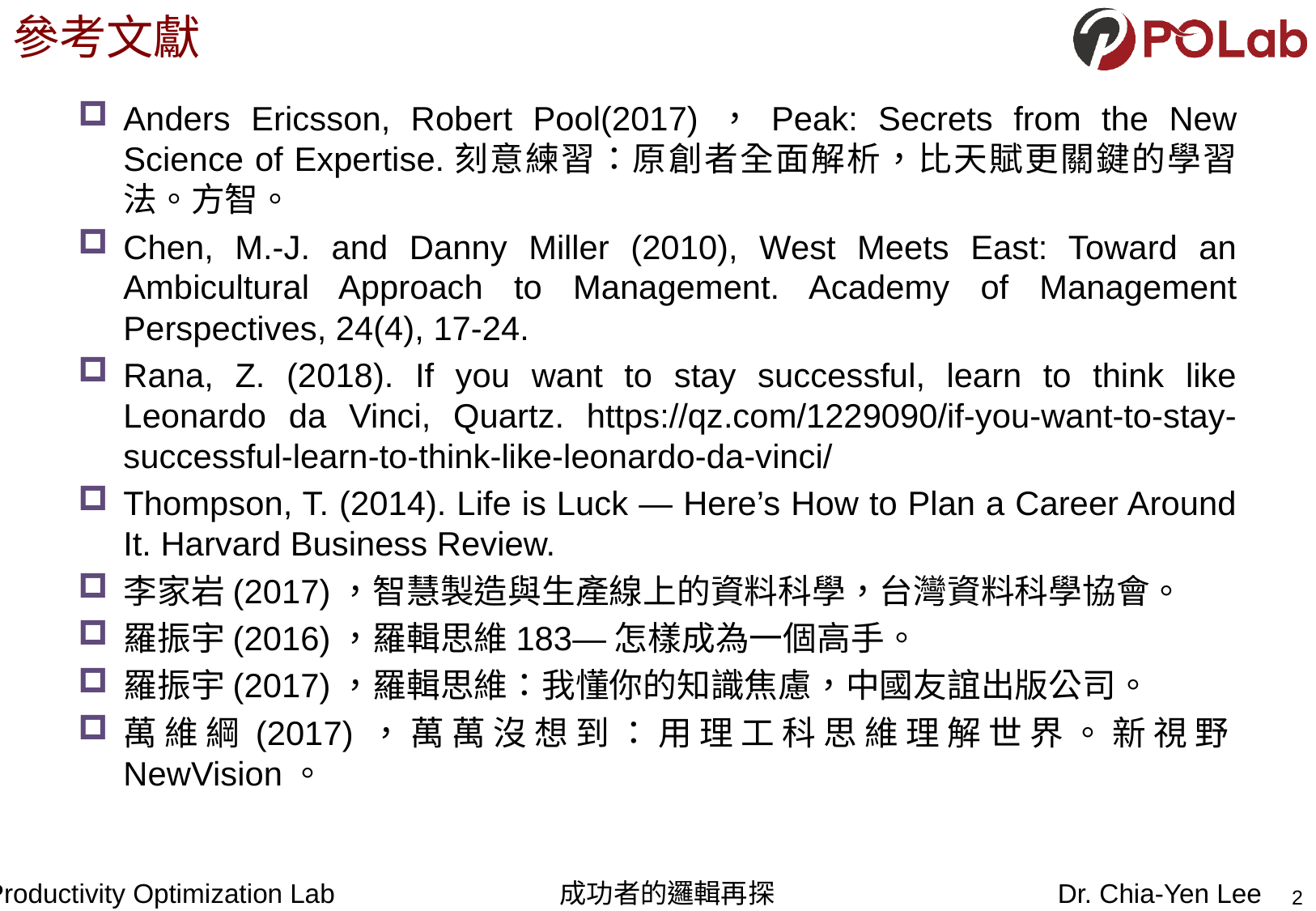

# 參考文獻
Anders Ericsson, Robert Pool(2017)，Peak: Secrets from the New Science of Expertise.刻意練習：原創者全面解析，比天賦更關鍵的學習法。方智。
Chen, M.-J. and Danny Miller (2010), West Meets East: Toward an Ambicultural Approach to Management. Academy of Management Perspectives, 24(4), 17-24.
Rana, Z. (2018). If you want to stay successful, learn to think like Leonardo da Vinci, Quartz. https://qz.com/1229090/if-you-want-to-stay-successful-learn-to-think-like-leonardo-da-vinci/
Thompson, T. (2014). Life is Luck — Here’s How to Plan a Career Around It. Harvard Business Review.
李家岩(2017)，智慧製造與生產線上的資料科學，台灣資料科學協會。
羅振宇(2016)，羅輯思維183—怎樣成為一個高手。
羅振宇(2017)，羅輯思維：我懂你的知識焦慮，中國友誼出版公司。
萬維綱(2017)，萬萬沒想到：用理工科思維理解世界。新視野NewVision。

2